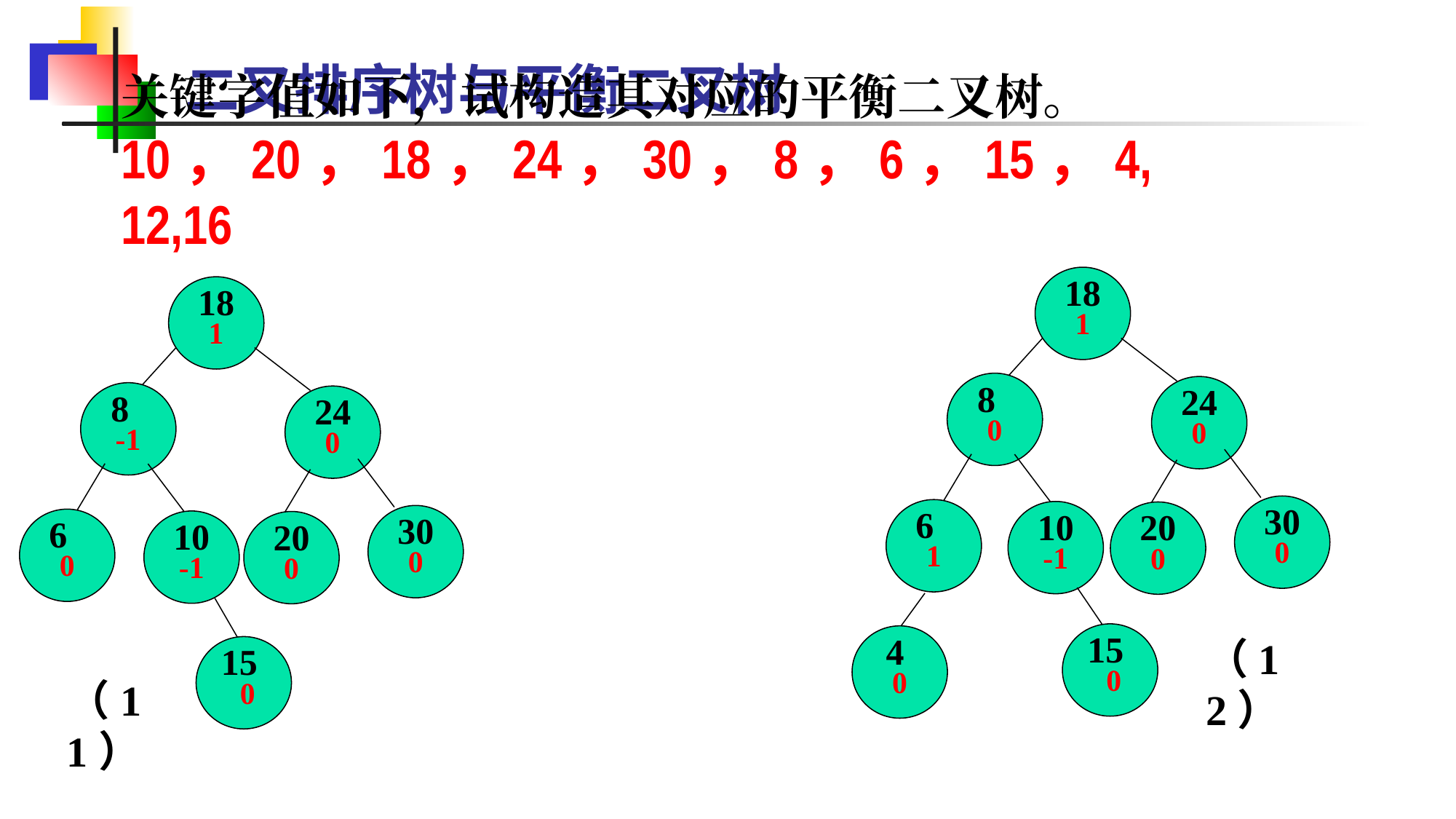

二叉排序树与平衡二叉树
关键字值如下，试构造其对应的平衡二叉树。
10，20，18，24，30，8，6，15，4, 12,16
18 1

8   0

24 0
（12）

30 0
20 0

6   1

10 -1

15   0

4  0
18 1

8   -1

24 0
（11）

30 0
20 0

6   0

10-1

15   0